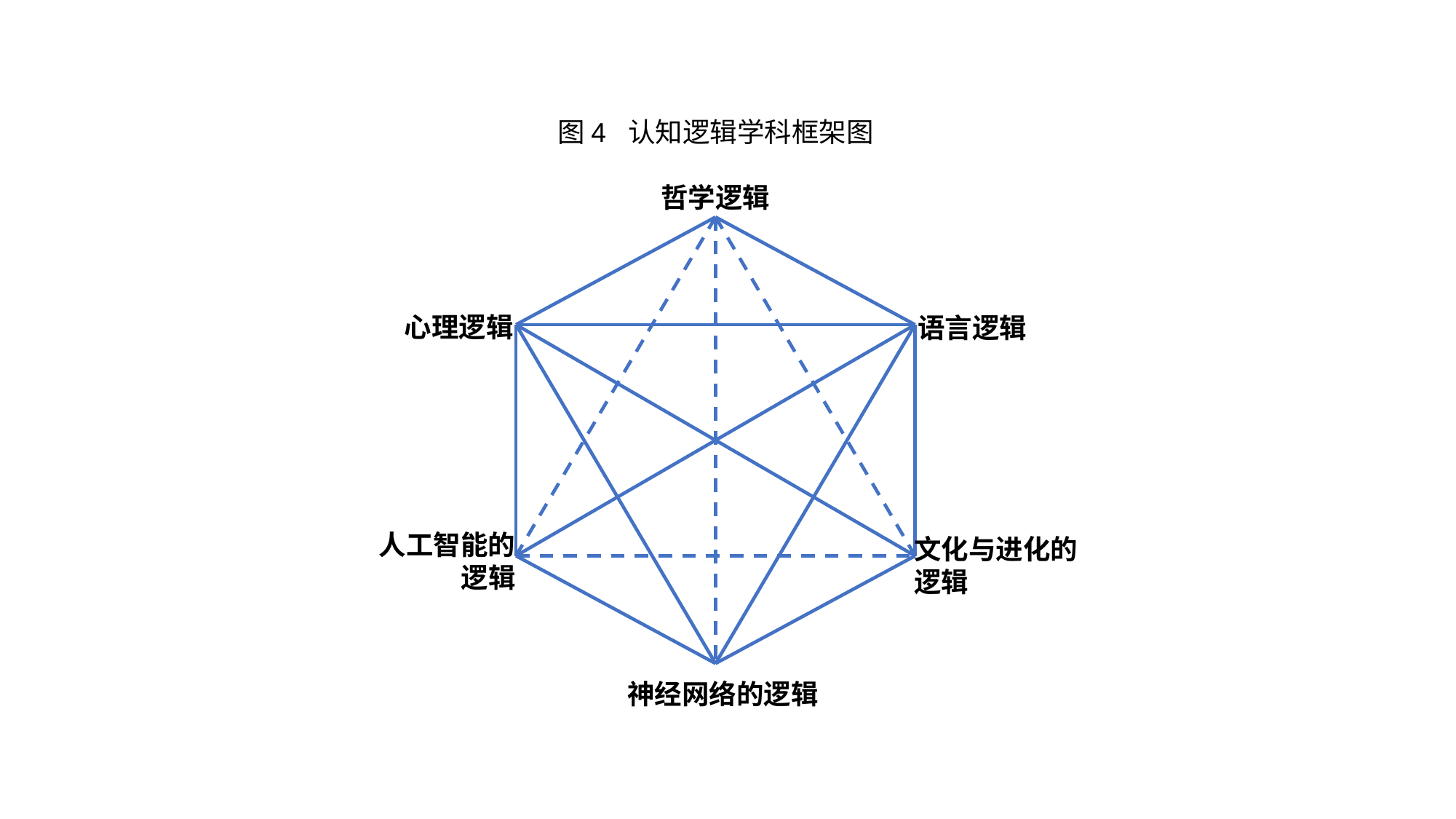

图4  认知逻辑学科框架图
哲学逻辑
心理逻辑
语言逻辑
人工智能的
逻辑
文化与进化的
逻辑
神经网络的逻辑